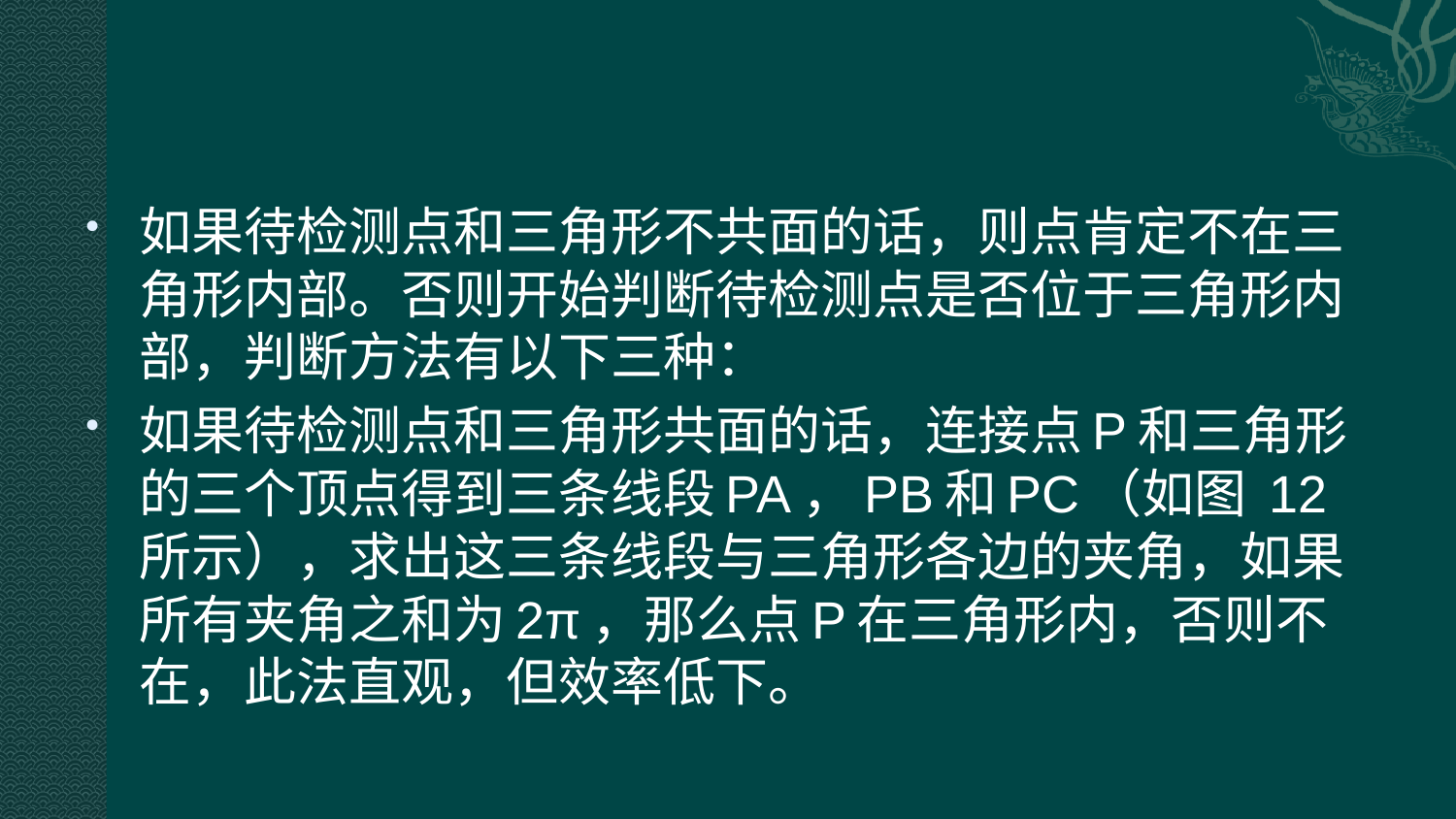

#
如果待检测点和三角形不共面的话，则点肯定不在三角形内部。否则开始判断待检测点是否位于三角形内部，判断方法有以下三种：
如果待检测点和三角形共面的话，连接点P和三角形的三个顶点得到三条线段PA，PB和PC（如图 12所示），求出这三条线段与三角形各边的夹角，如果所有夹角之和为2π，那么点P在三角形内，否则不在，此法直观，但效率低下。